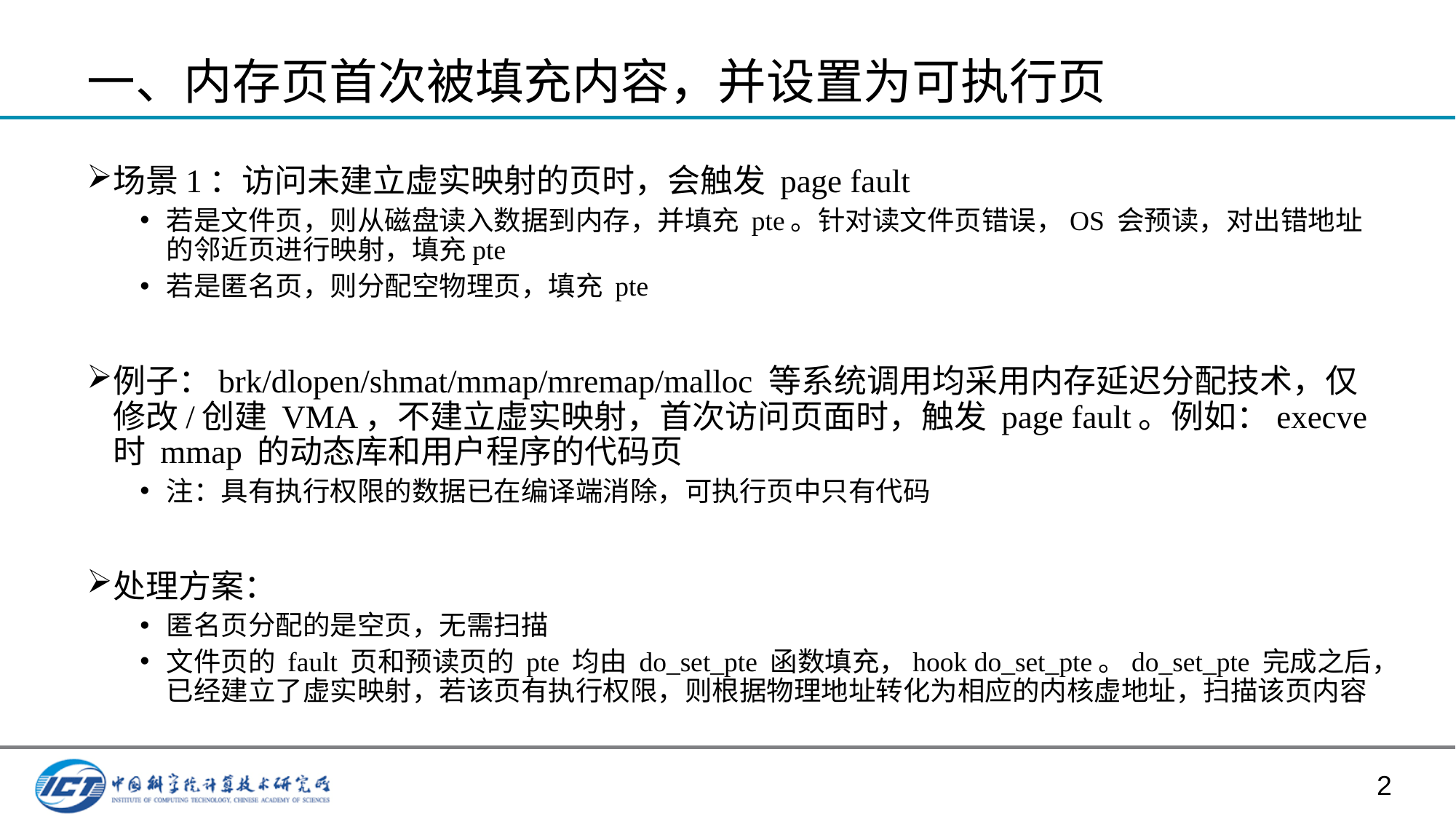

# 一、内存页首次被填充内容，并设置为可执行页
场景1：访问未建立虚实映射的页时，会触发 page fault
若是文件页，则从磁盘读入数据到内存，并填充 pte。针对读文件页错误，OS 会预读，对出错地址的邻近页进行映射，填充pte
若是匿名页，则分配空物理页，填充 pte

例子：brk/dlopen/shmat/mmap/mremap/malloc 等系统调用均采用内存延迟分配技术，仅修改/创建 VMA，不建立虚实映射，首次访问页面时，触发 page fault。例如：execve 时 mmap 的动态库和用户程序的代码页
注：具有执行权限的数据已在编译端消除，可执行页中只有代码

处理方案：
匿名页分配的是空页，无需扫描
文件页的 fault 页和预读页的 pte 均由 do_set_pte 函数填充，hook do_set_pte。do_set_pte 完成之后，已经建立了虚实映射，若该页有执行权限，则根据物理地址转化为相应的内核虚地址，扫描该页内容
2